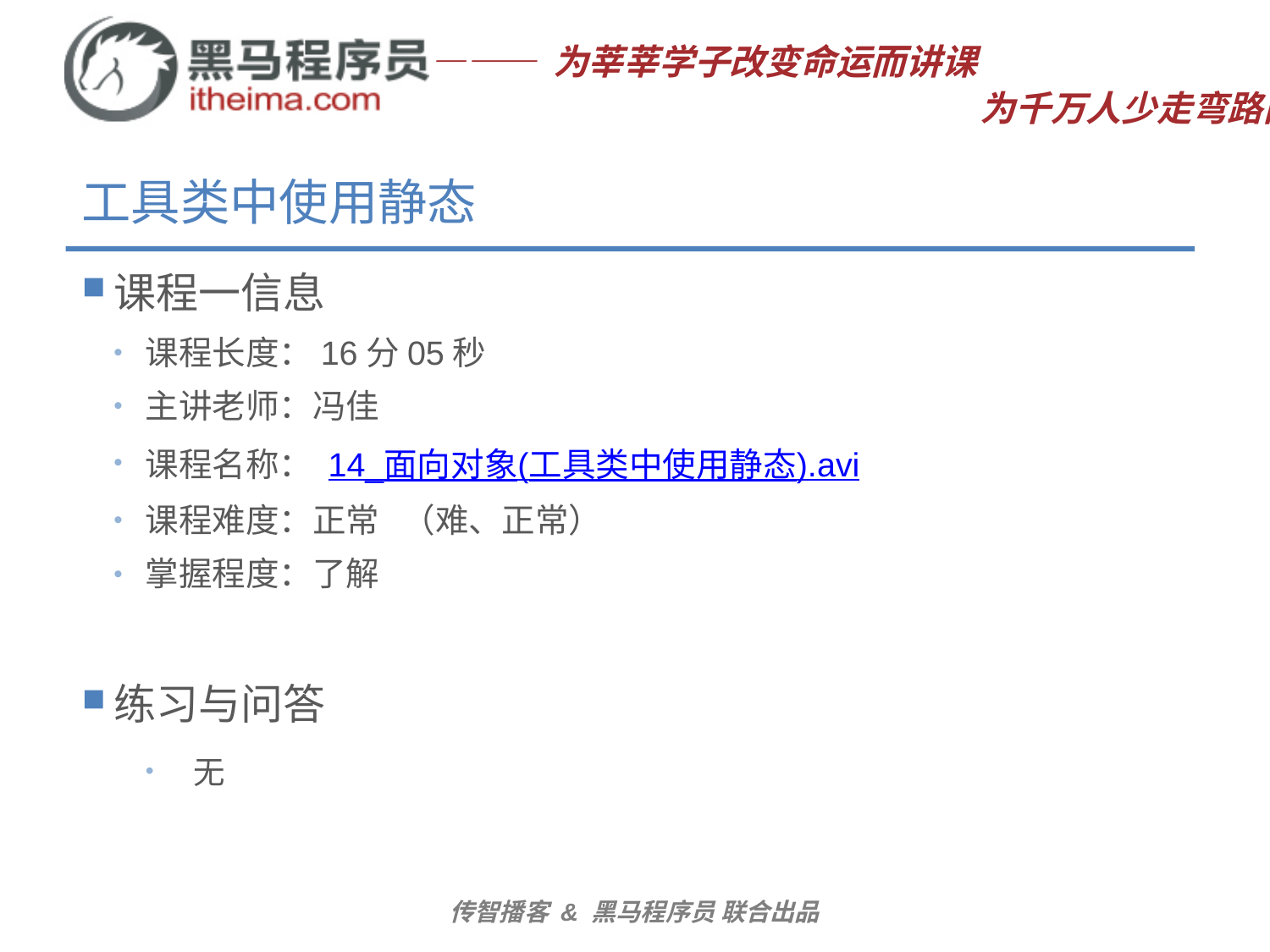

# 工具类中使用静态
课程一信息
课程长度：16分05秒
主讲老师：冯佳
课程名称： 14_面向对象(工具类中使用静态).avi
课程难度：正常   （难、正常）
掌握程度：了解

练习与问答
无